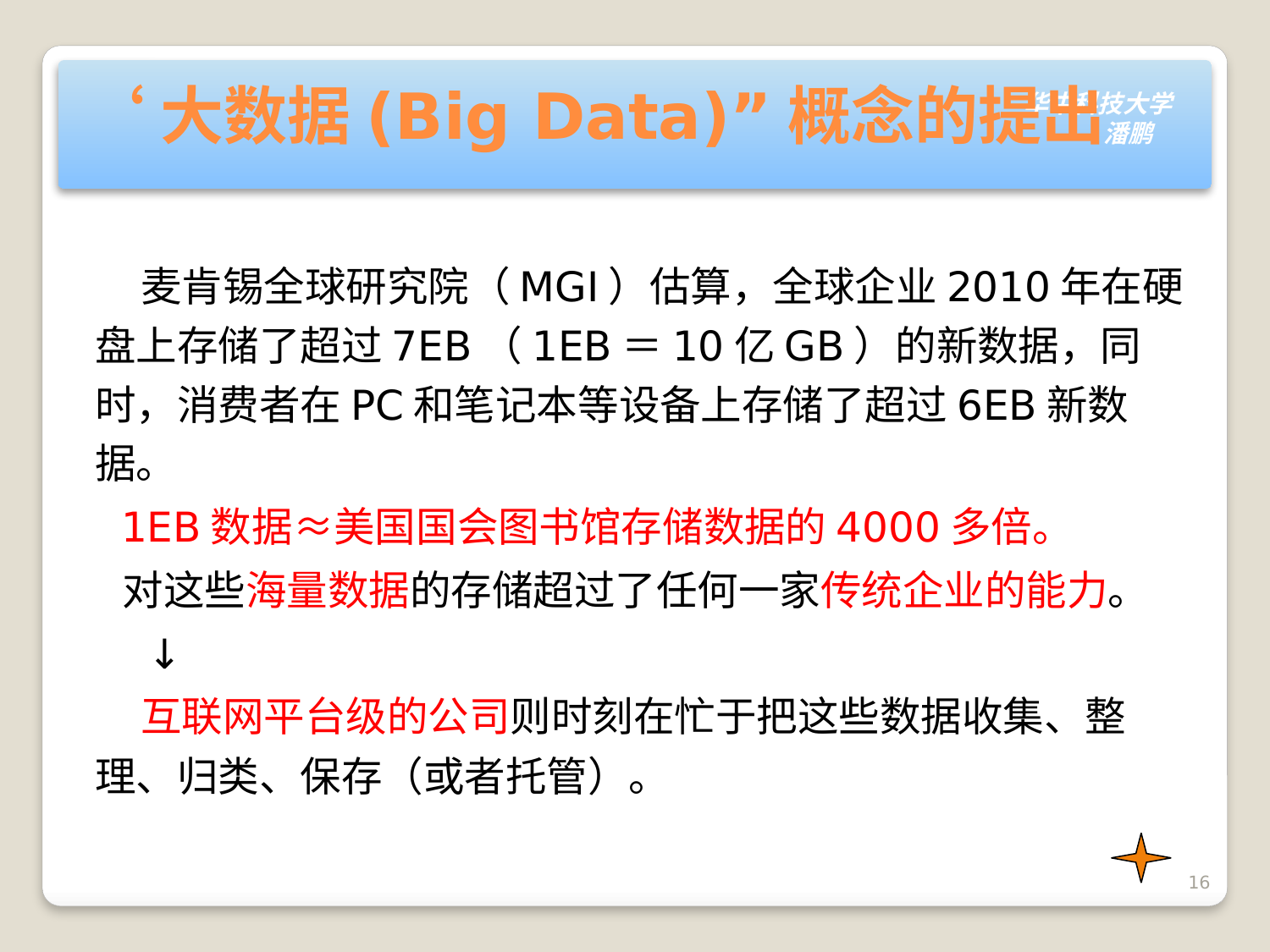

# ‘大数据(Big Data)”概念的提出
    麦肯锡全球研究院（MGI）估算，全球企业2010年在硬盘上存储了超过7EB（1EB＝10亿GB）的新数据，同时，消费者在PC和笔记本等设备上存储了超过6EB新数据。
  1EB数据≈美国国会图书馆存储数据的4000多倍。
  对这些海量数据的存储超过了任何一家传统企业的能力。
    ↓
    互联网平台级的公司则时刻在忙于把这些数据收集、整理、归类、保存（或者托管）。

16